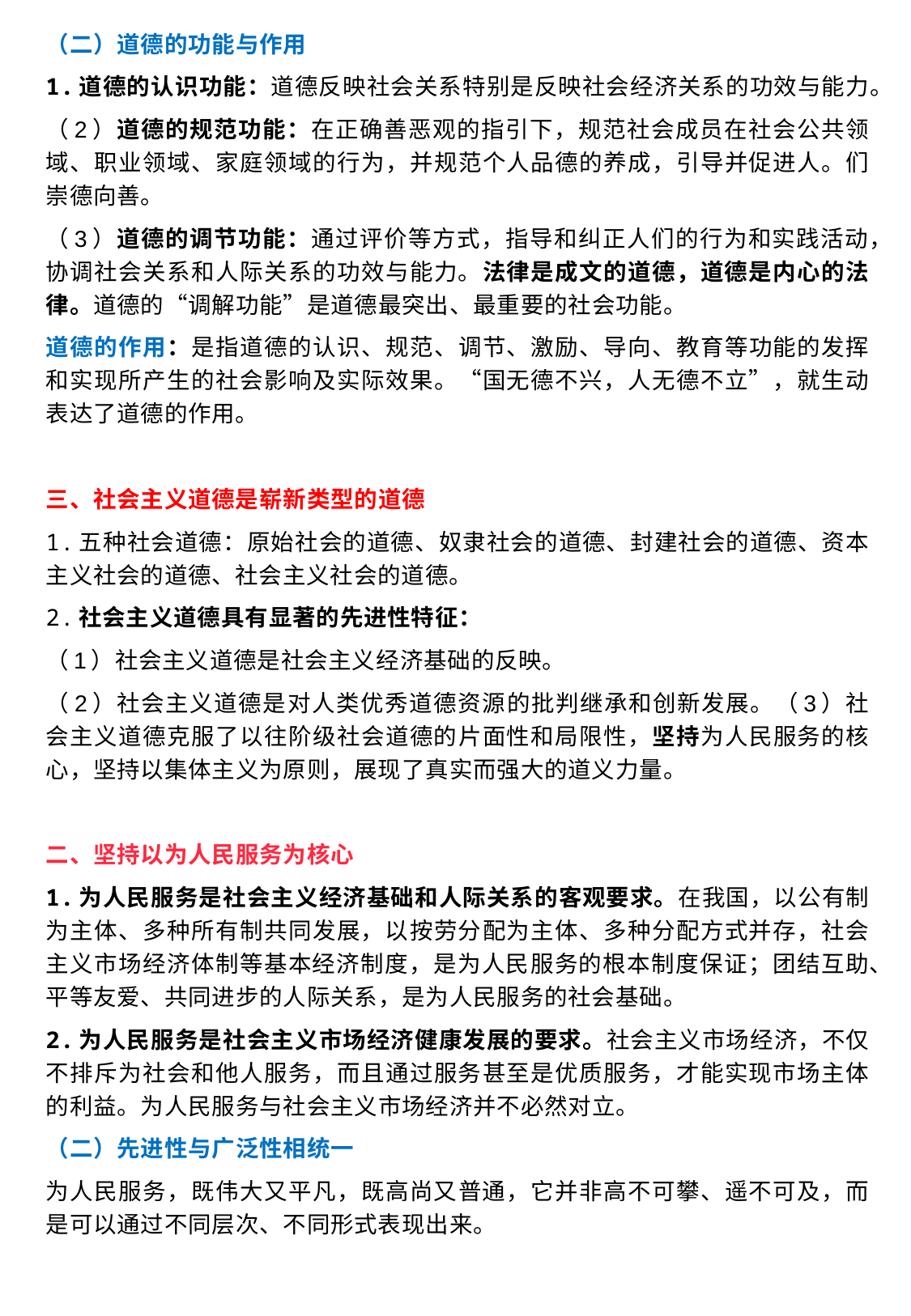

（二）道德的功能与作用
1.道德的认识功能：道德反映社会关系特别是反映社会经济关系的功效与能力。
（2）道德的规范功能：在正确善恶观的指引下，规范社会成员在社会公共领域、职业领域、家庭领域的行为，并规范个人品德的养成，引导并促进人。们崇德向善。
（3）道德的调节功能：通过评价等方式，指导和纠正人们的行为和实践活动，协调社会关系和人际关系的功效与能力。法律是成文的道德，道德是内心的法律。道德的“调解功能”是道德最突出、最重要的社会功能。
道德的作用：是指道德的认识、规范、调节、激励、导向、教育等功能的发挥和实现所产生的社会影响及实际效果。“国无德不兴，人无德不立”，就生动表达了道德的作用。

三、社会主义道德是崭新类型的道德
1.五种社会道德：原始社会的道德、奴隶社会的道德、封建社会的道德、资本主义社会的道德、社会主义社会的道德。
2.社会主义道德具有显著的先进性特征：
（1）社会主义道德是社会主义经济基础的反映。
（2）社会主义道德是对人类优秀道德资源的批判继承和创新发展。（3）社会主义道德克服了以往阶级社会道德的片面性和局限性，坚持为人民服务的核心，坚持以集体主义为原则，展现了真实而强大的道义力量。

二、坚持以为人民服务为核心
1.为人民服务是社会主义经济基础和人际关系的客观要求。在我国，以公有制为主体、多种所有制共同发展，以按劳分配为主体、多种分配方式并存，社会主义市场经济体制等基本经济制度，是为人民服务的根本制度保证；团结互助、平等友爱、共同进步的人际关系，是为人民服务的社会基础。
2.为人民服务是社会主义市场经济健康发展的要求。社会主义市场经济，不仅不排斥为社会和他人服务，而且通过服务甚至是优质服务，才能实现市场主体的利益。为人民服务与社会主义市场经济并不必然对立。
（二）先进性与广泛性相统一
为人民服务，既伟大又平凡，既高尚又普通，它并非高不可攀、遥不可及，而是可以通过不同层次、不同形式表现出来。